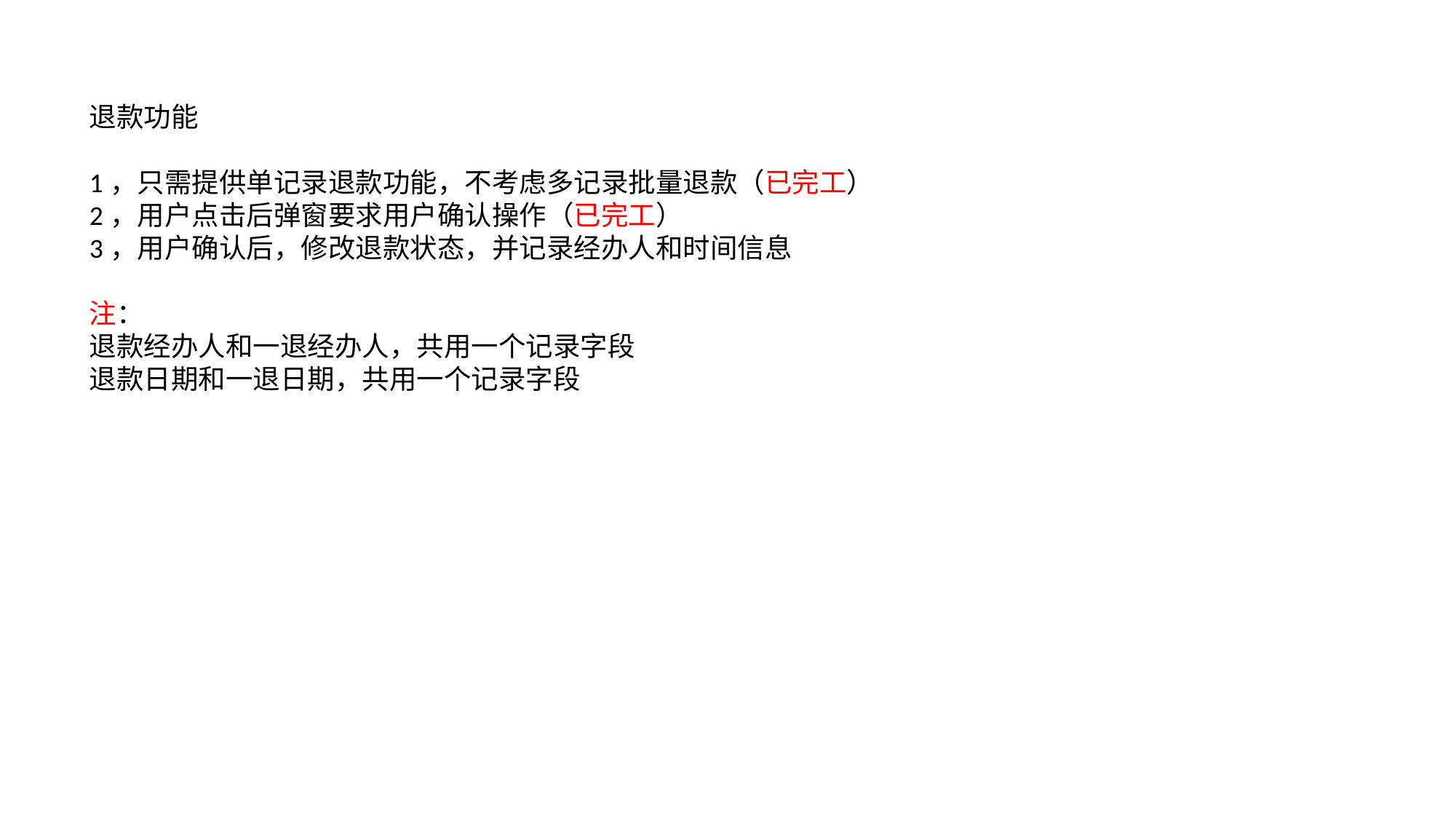

退款功能

1，只需提供单记录退款功能，不考虑多记录批量退款（已完工）
2，用户点击后弹窗要求用户确认操作（已完工）
3，用户确认后，修改退款状态，并记录经办人和时间信息

注：
退款经办人和一退经办人，共用一个记录字段
退款日期和一退日期，共用一个记录字段